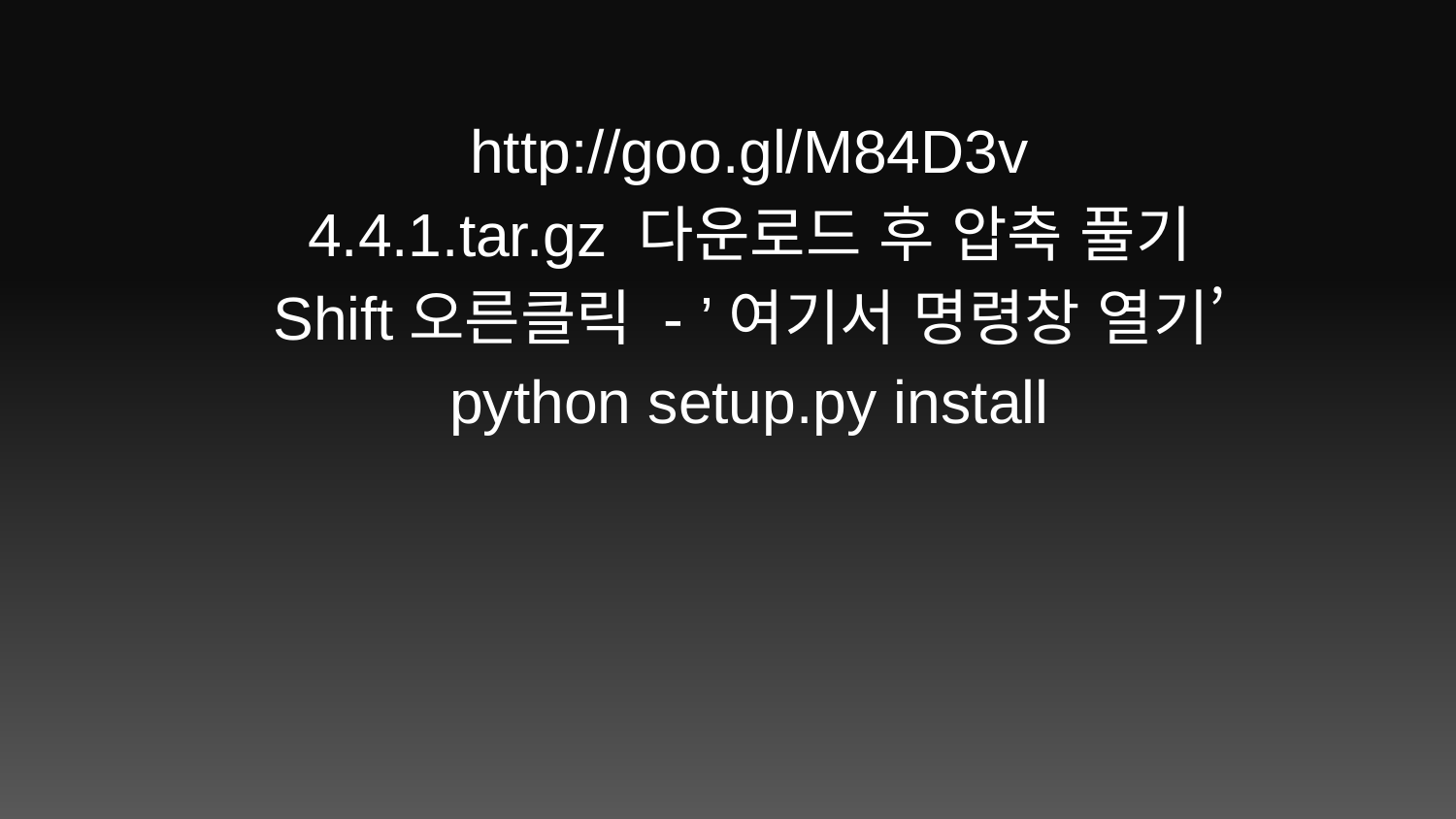

http://goo.gl/M84D3v
4.4.1.tar.gz 다운로드 후 압축 풀기
Shift오른클릭 - ’여기서 명령창 열기’
python setup.py install